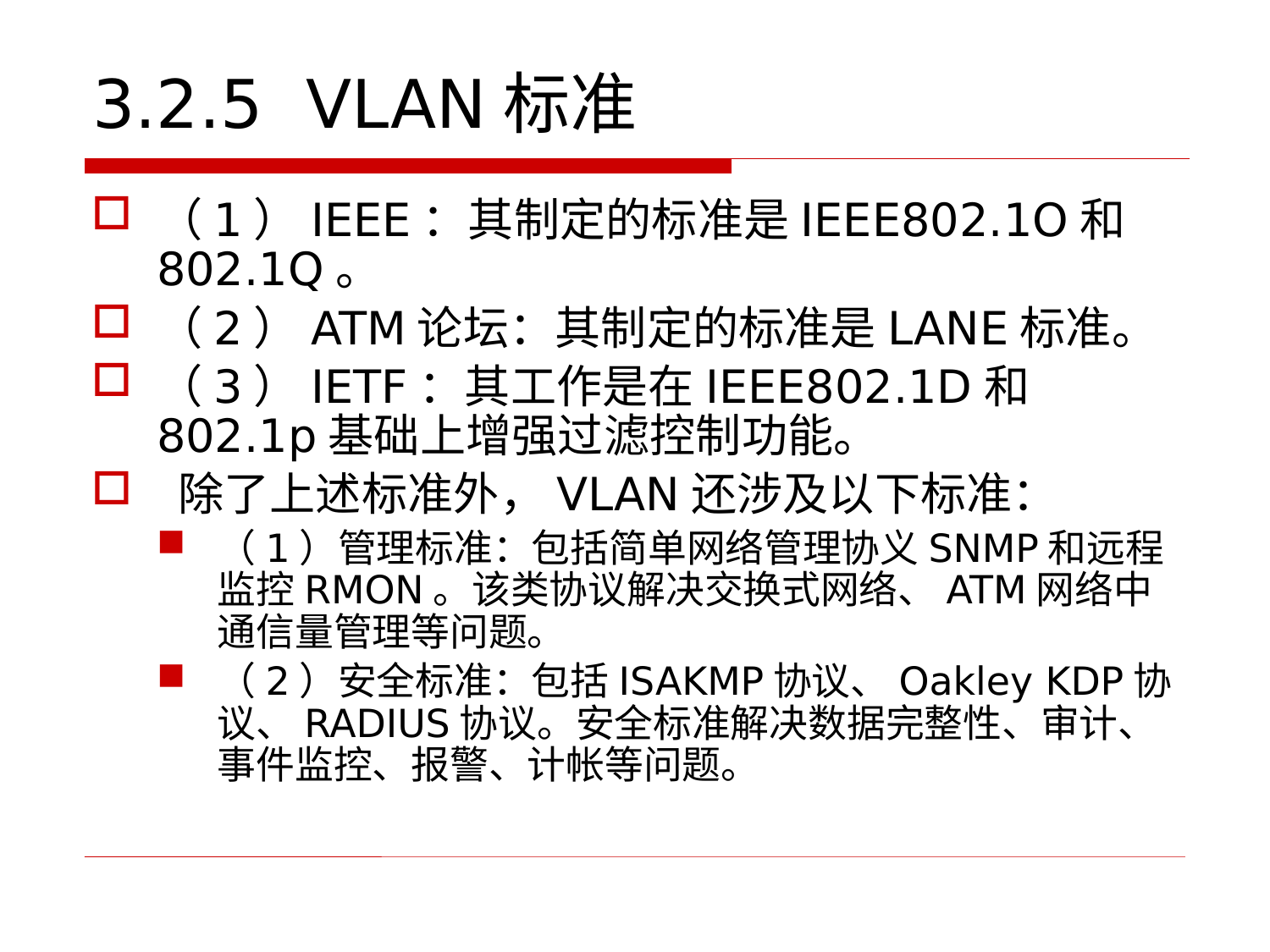

# 3.2.5  VLAN标准
（1）IEEE：其制定的标准是IEEE802.1O和802.1Q。
（2）ATM论坛：其制定的标准是LANE标准。
（3）IETF：其工作是在IEEE802.1D和802.1p基础上增强过滤控制功能。
 除了上述标准外，VLAN还涉及以下标准：
（1）管理标准：包括简单网络管理协义SNMP和远程监控RMON。该类协议解决交换式网络、ATM网络中通信量管理等问题。
（2）安全标准：包括ISAKMP协议、Oakley KDP协议、RADIUS协议。安全标准解决数据完整性、审计、事件监控、报警、计帐等问题。